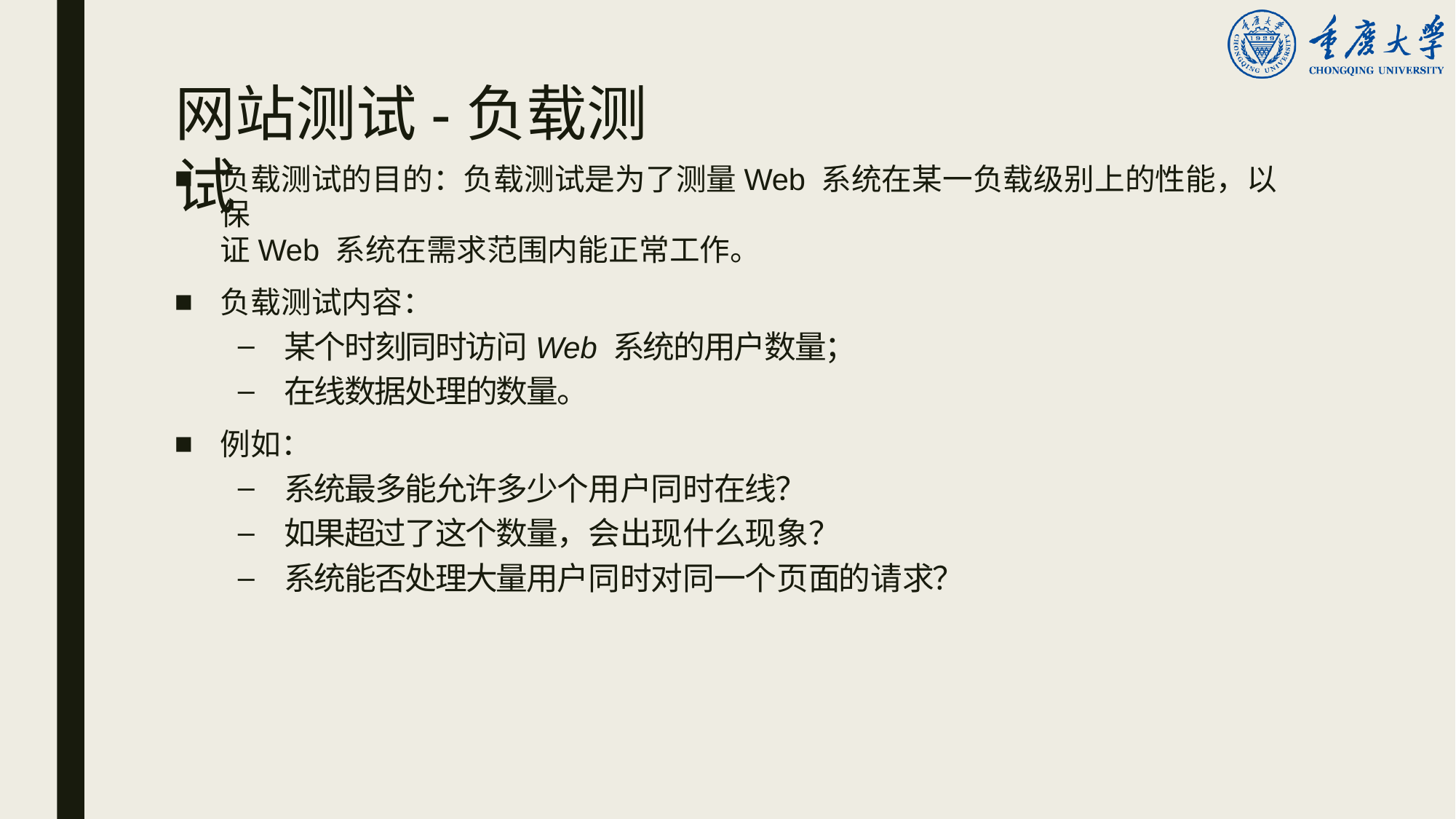

# 网站测试-负载测试
负载测试的目的：负载测试是为了测量Web 系统在某一负载级别上的性能，以保
证Web 系统在需求范围内能正常工作。
负载测试内容：
某个时刻同时访问Web 系统的用户数量；
在线数据处理的数量。
例如：
系统最多能允许多少个用户同时在线？
如果超过了这个数量，会出现什么现象？
系统能否处理大量用户同时对同一个页面的请求？